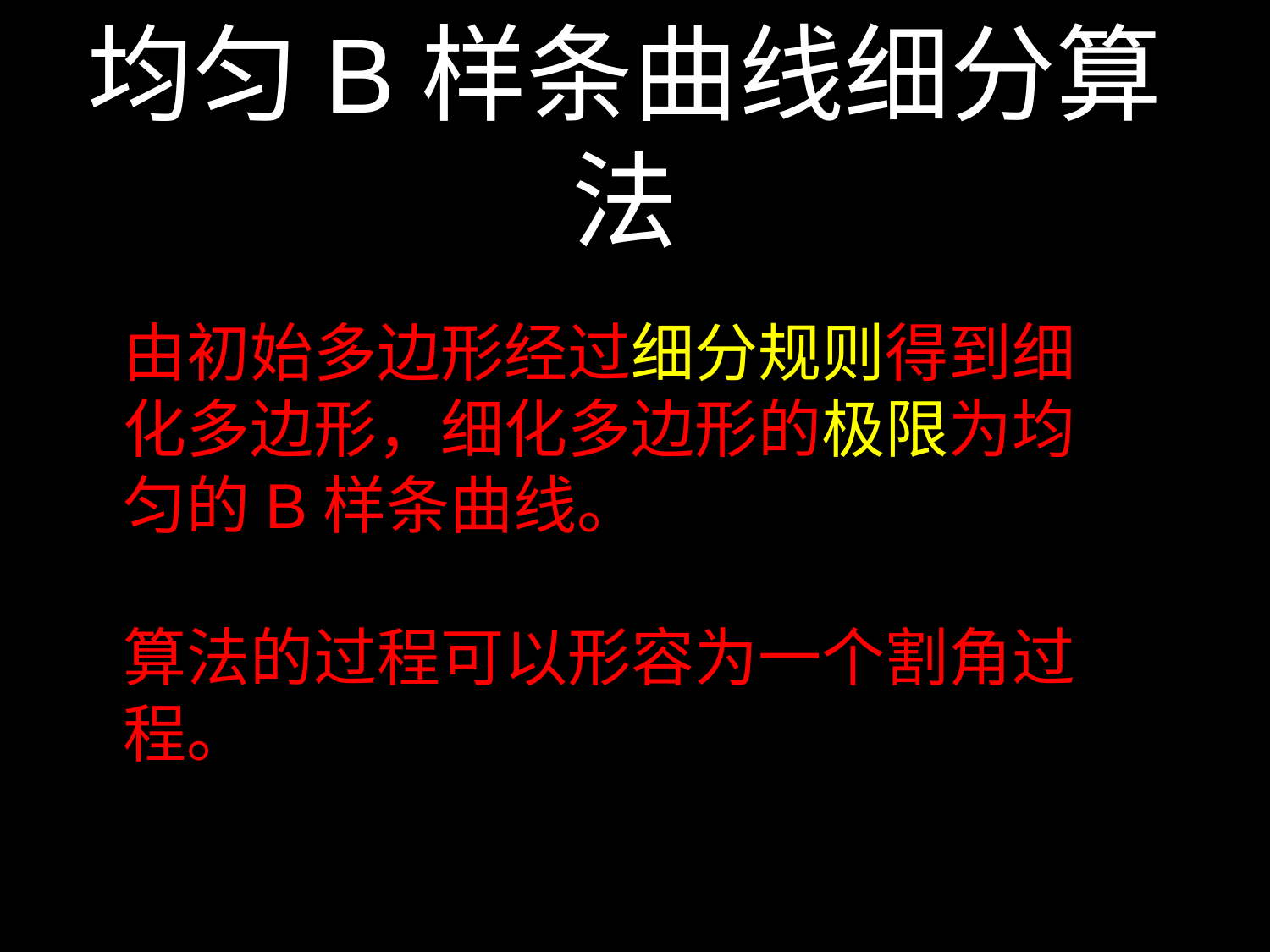

# 均匀B样条曲线细分算法
由初始多边形经过细分规则得到细化多边形，细化多边形的极限为均匀的B样条曲线。

算法的过程可以形容为一个割角过程。